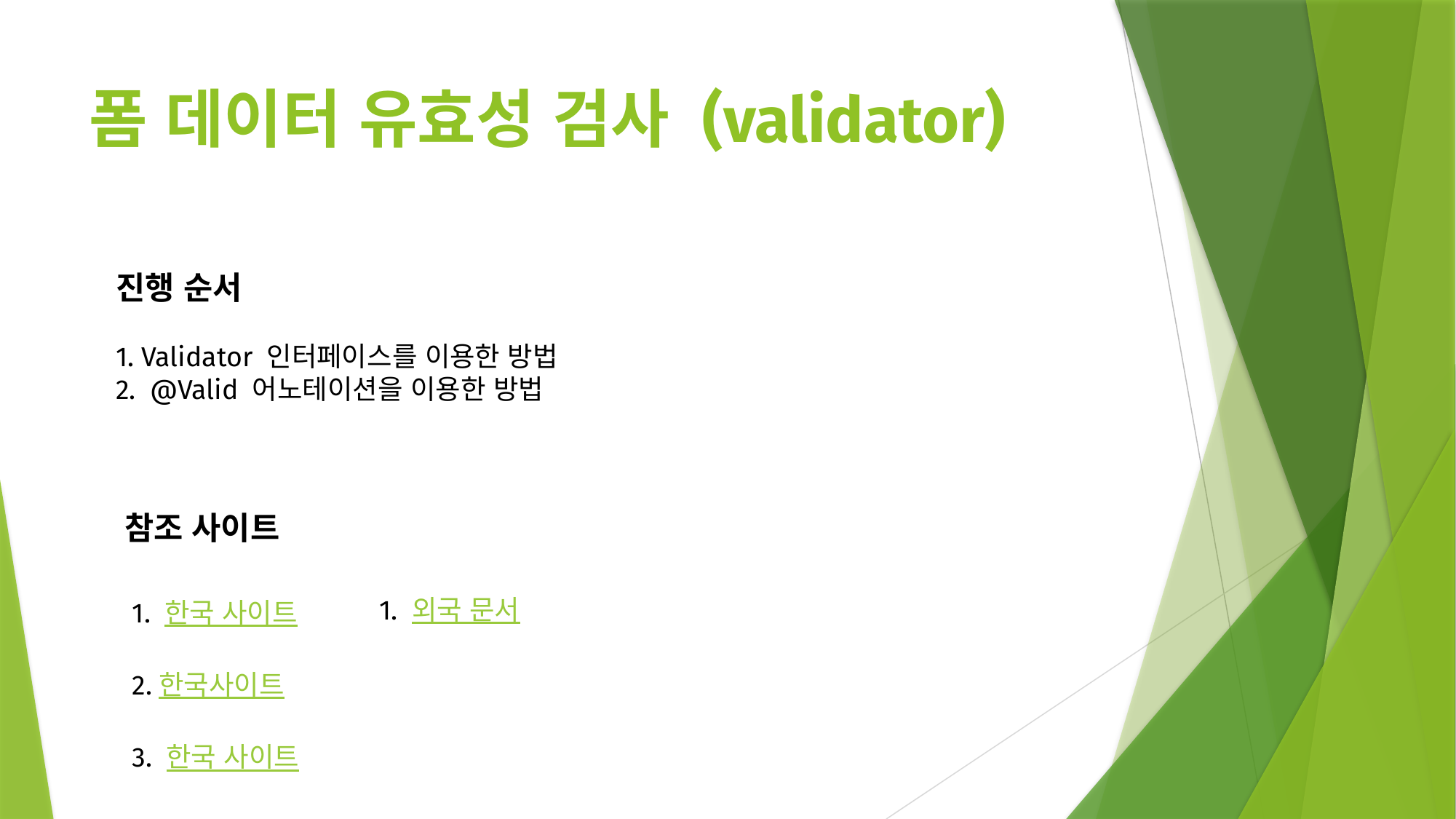

# 폼 데이터 유효성 검사 (validator)
진행 순서

1. Validator 인터페이스를 이용한 방법
2.  @Valid 어노테이션을 이용한 방법
참조 사이트
1. 외국 문서
1. 한국 사이트

2.한국사이트

3. 한국 사이트